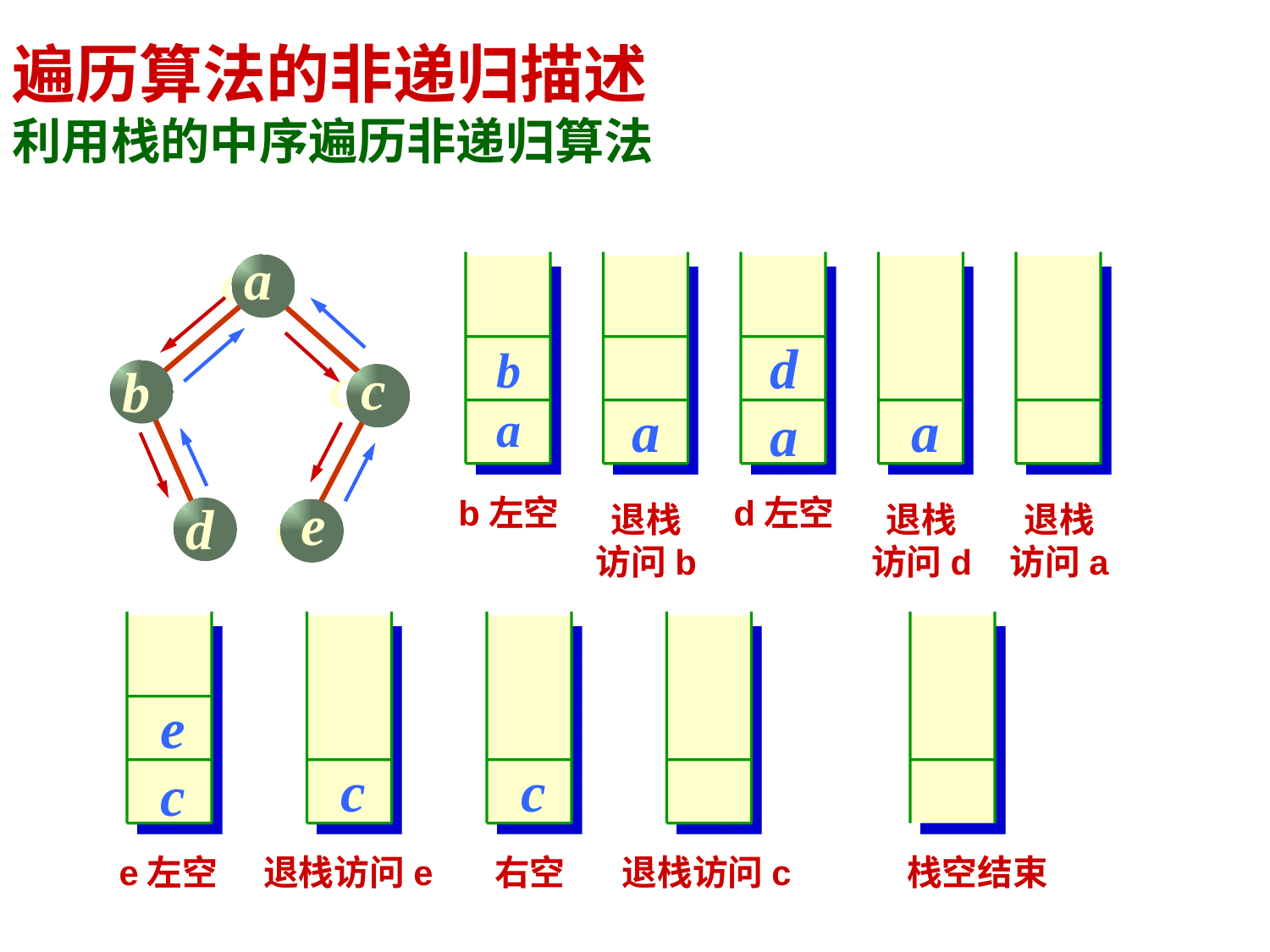

遍历算法的非递归描述
利用栈的中序遍历非递归算法
a

c
b

e
d

a

d
a
b
a

c
a
a

e
b左空
d左空
d
退栈
访问b
退栈
访问d
退栈
访问a

e
c

c
c

e左空
退栈访问e
右空
退栈访问c           栈空结束